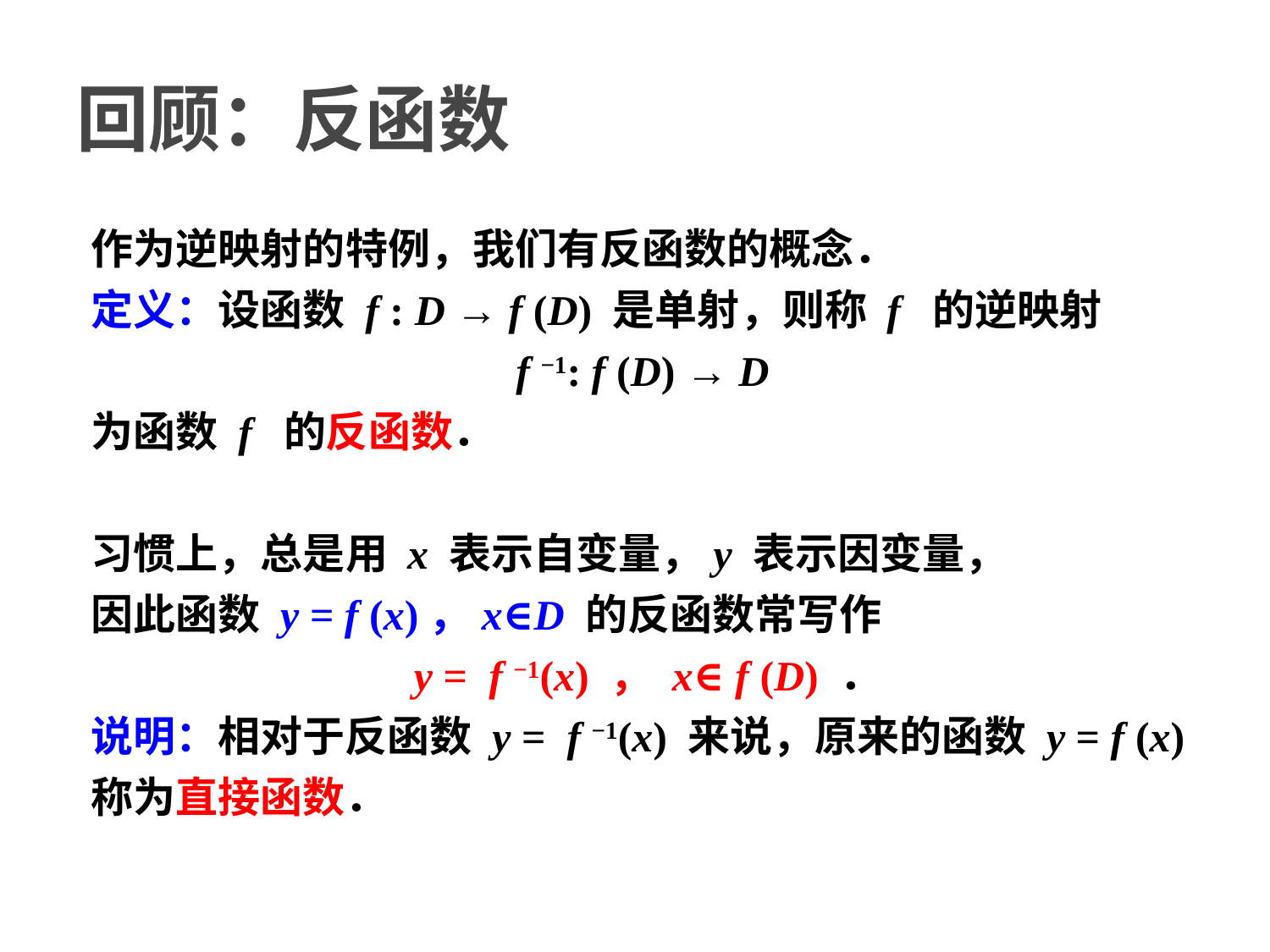

回顾：反函数
作为逆映射的特例，我们有反函数的概念．
定义：设函数 f : D → f (D) 是单射，则称 f  的逆映射
f −1: f (D) → D
为函数 f  的反函数．

习惯上，总是用 x 表示自变量，y 表示因变量，
因此函数 y = f (x)，x∈D 的反函数常写作
 y =  f −1(x) ， x∈ f (D) ．
说明：相对于反函数 y =  f −1(x) 来说，原来的函数 y = f (x)
称为直接函数．